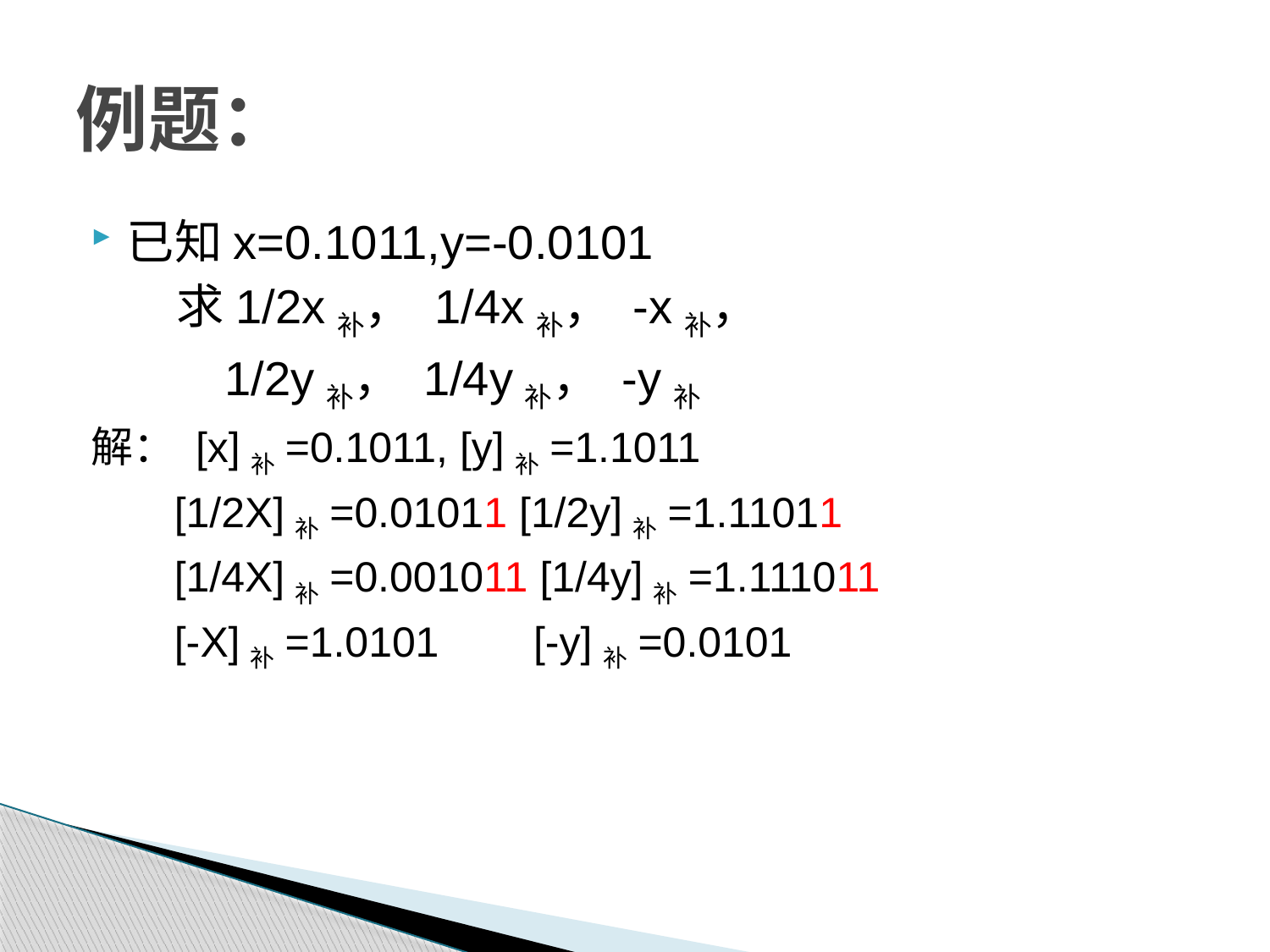

# 例题：
已知x=0.1011,y=-0.0101
       求1/2x补， 1/4x补， -x补，
          1/2y补， 1/4y补， -y补
解： [x]补=0.1011, [y]补=1.1011
       [1/2X]补=0.01011 [1/2y]补=1.11011
       [1/4X]补=0.001011 [1/4y]补=1.111011
       [-X]补=1.0101        [-y]补=0.0101